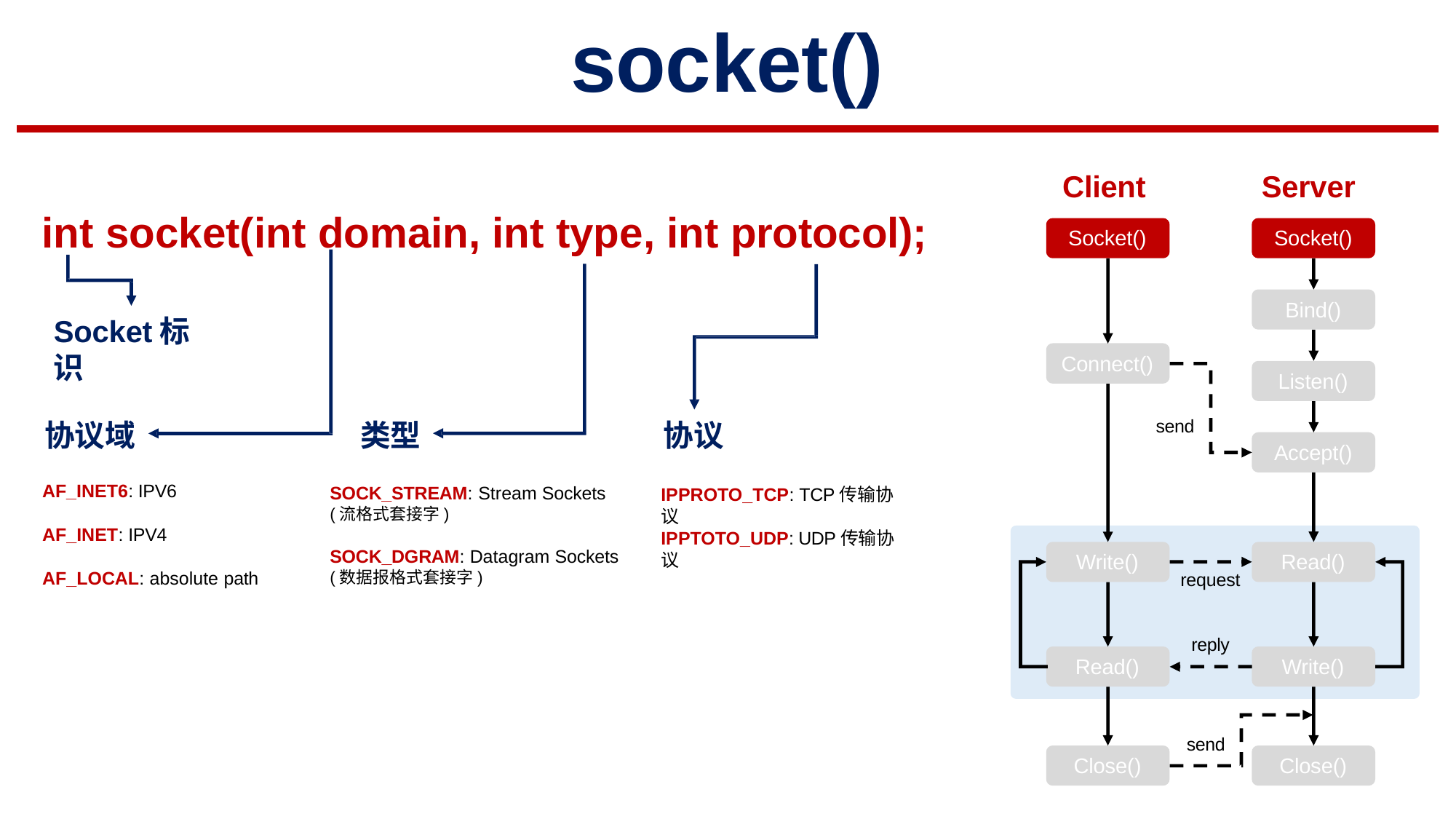

# socket()
Client
Socket()
Server
Socket()
int socket(int domain, int type, int protocol);

Bind()
Socket标识
Connect()

Listen()
send
协议域
类型
协议

Accept()
AF_INET6: IPV6
SOCK_STREAM: Stream Sockets
(流格式套接字)
IPPROTO_TCP: TCP传输协议
AF_INET: IPV4
IPPTOTO_UDP: UDP传输协议

SOCK_DGRAM: Datagram Sockets
(数据报格式套接字)
Write()
Read()
AF_LOCAL: absolute path
request

reply

Read()
Write()
send

Close()
Close()